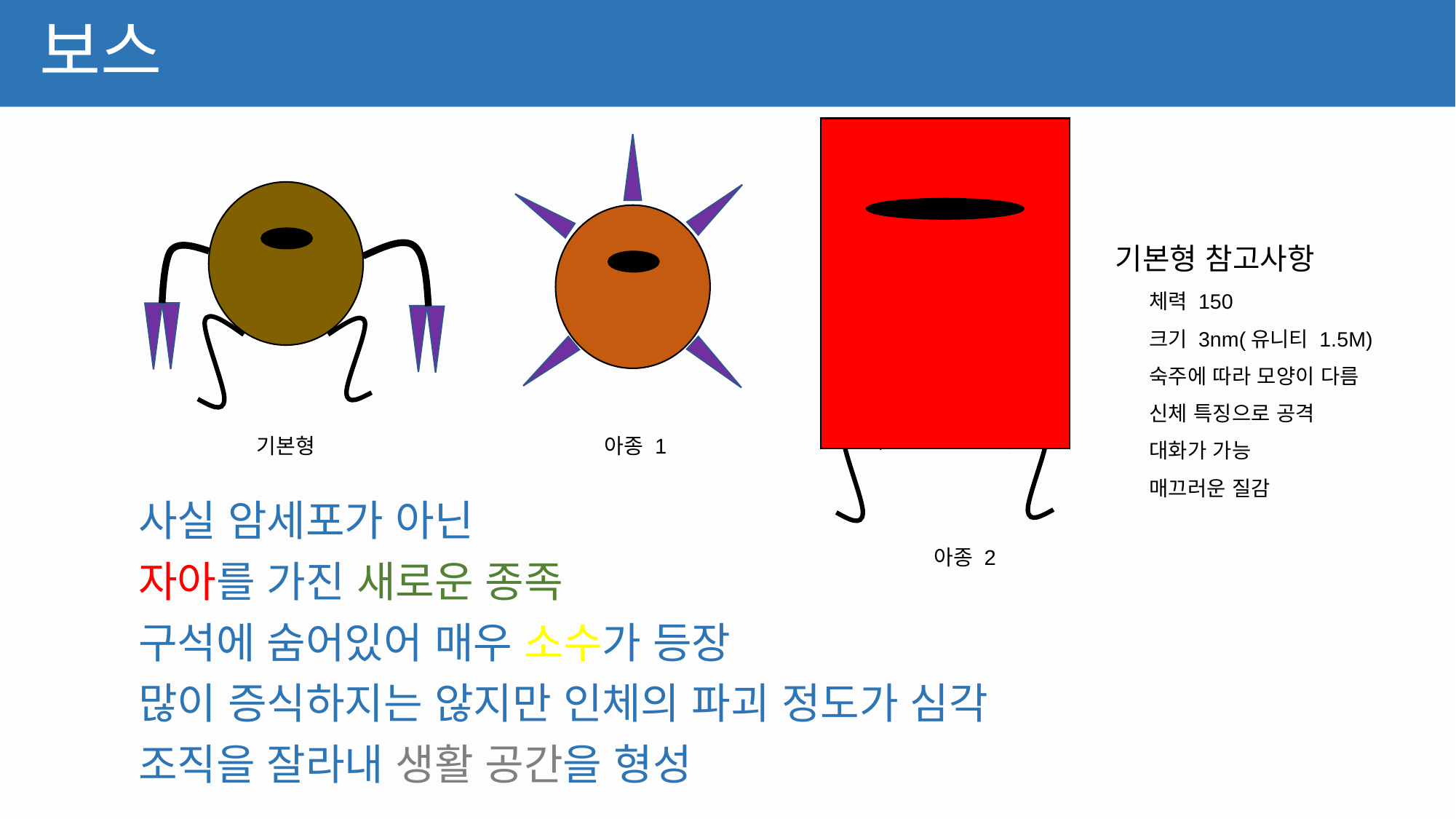

# 보스

기본형 참고사항
     체력 150
     크기 3nm(유니티 1.5M)
     숙주에 따라 모양이 다름
     신체 특징으로 공격
     대화가 가능
     매끄러운 질감
기본형
아종 1
사실 암세포가 아닌
자아를 가진 새로운 종족
구석에 숨어있어 매우 소수가 등장
많이 증식하지는 않지만 인체의 파괴 정도가 심각
조직을 잘라내 생활 공간을 형성
아종 2